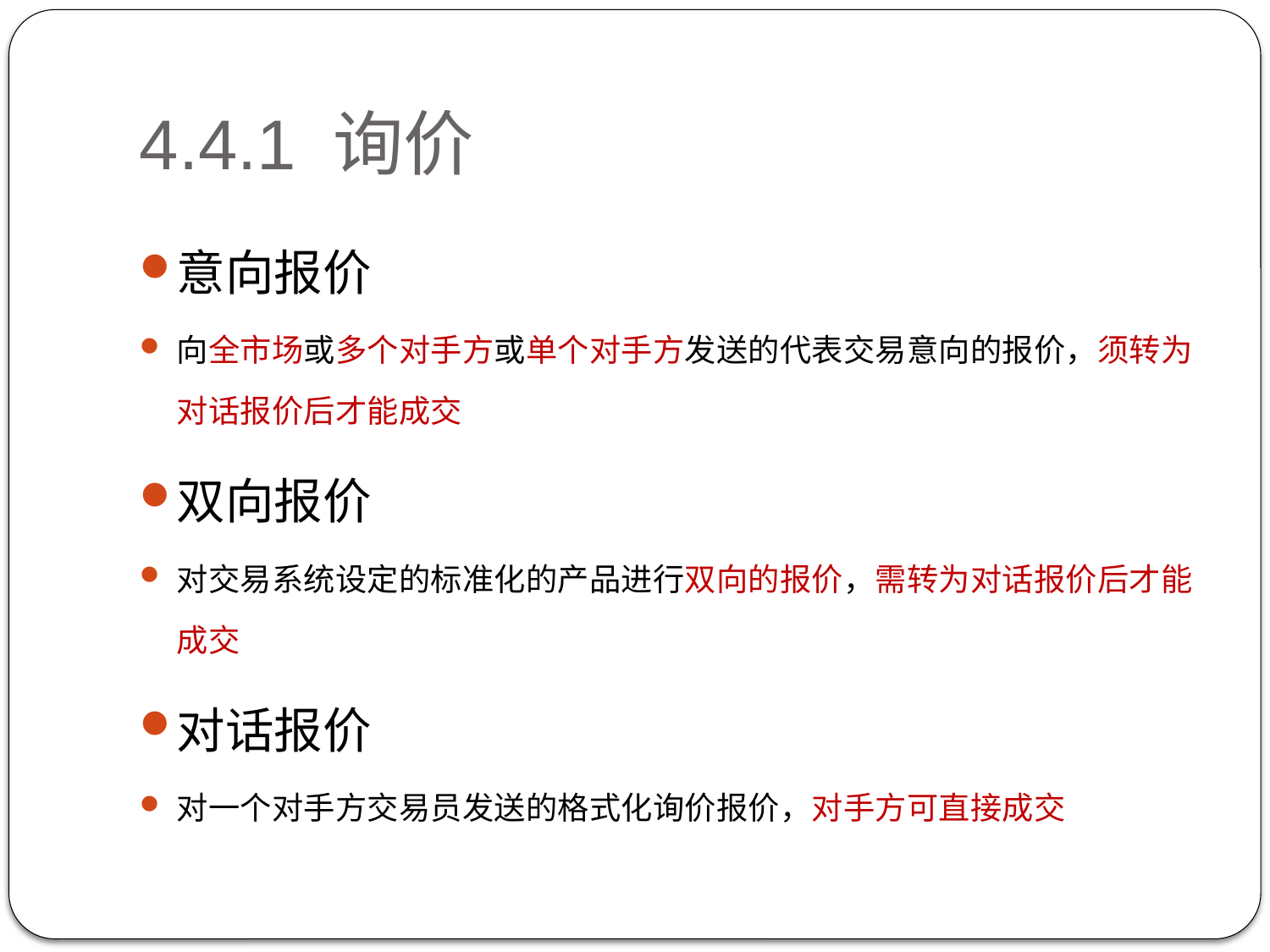

# 4.4.1 询价
意向报价
向全市场或多个对手方或单个对手方发送的代表交易意向的报价，须转为对话报价后才能成交
双向报价
对交易系统设定的标准化的产品进行双向的报价，需转为对话报价后才能成交
对话报价
对一个对手方交易员发送的格式化询价报价，对手方可直接成交